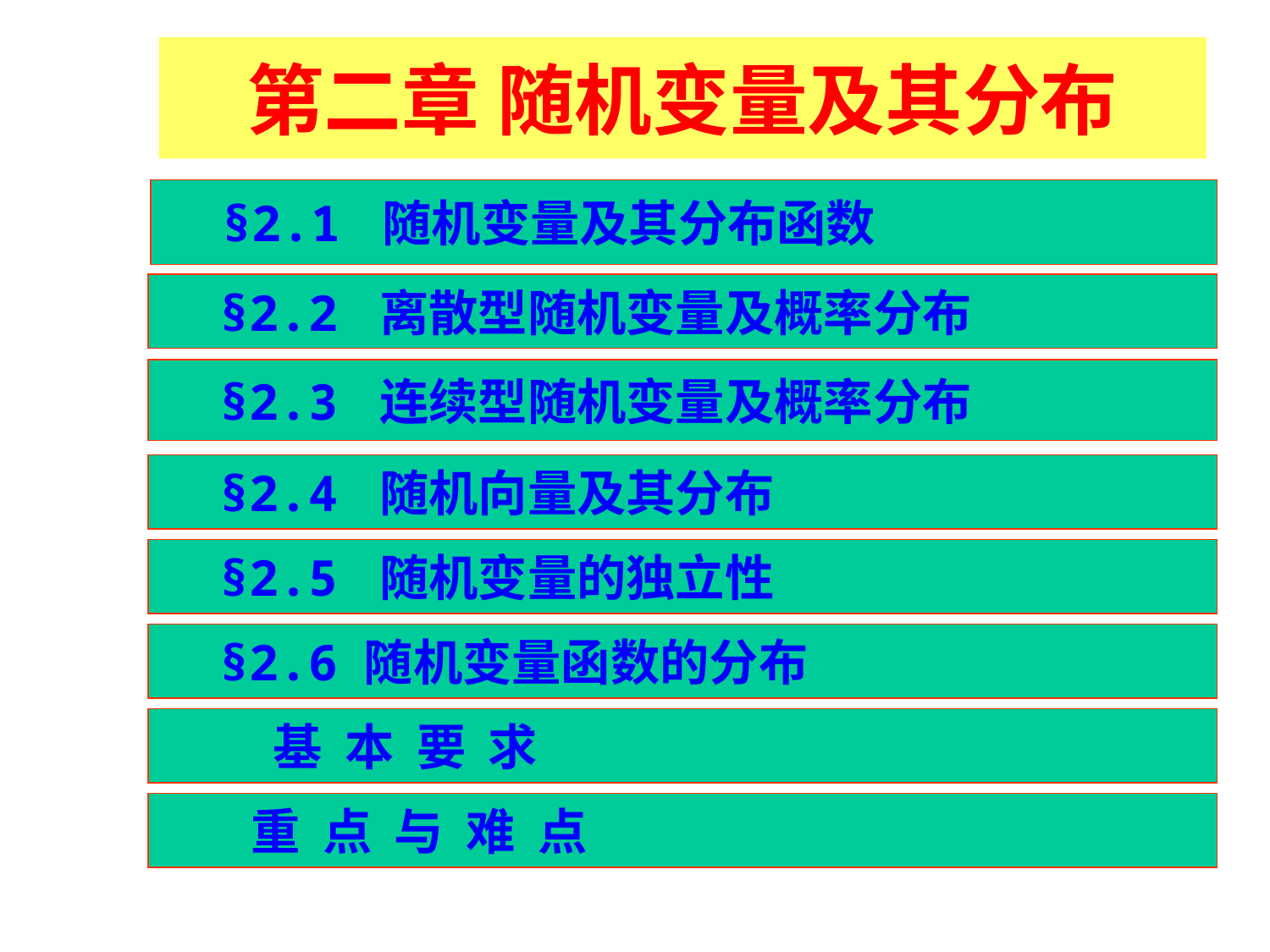

# 第二章 随机变量及其分布
  §2.1 随机变量及其分布函数
  §2.2 离散型随机变量及概率分布
  §2.3 连续型随机变量及概率分布
  §2.4 随机向量及其分布
  §2.5 随机变量的独立性
  §2.6 随机变量函数的分布
         基  本  要  求
       重  点  与  难  点